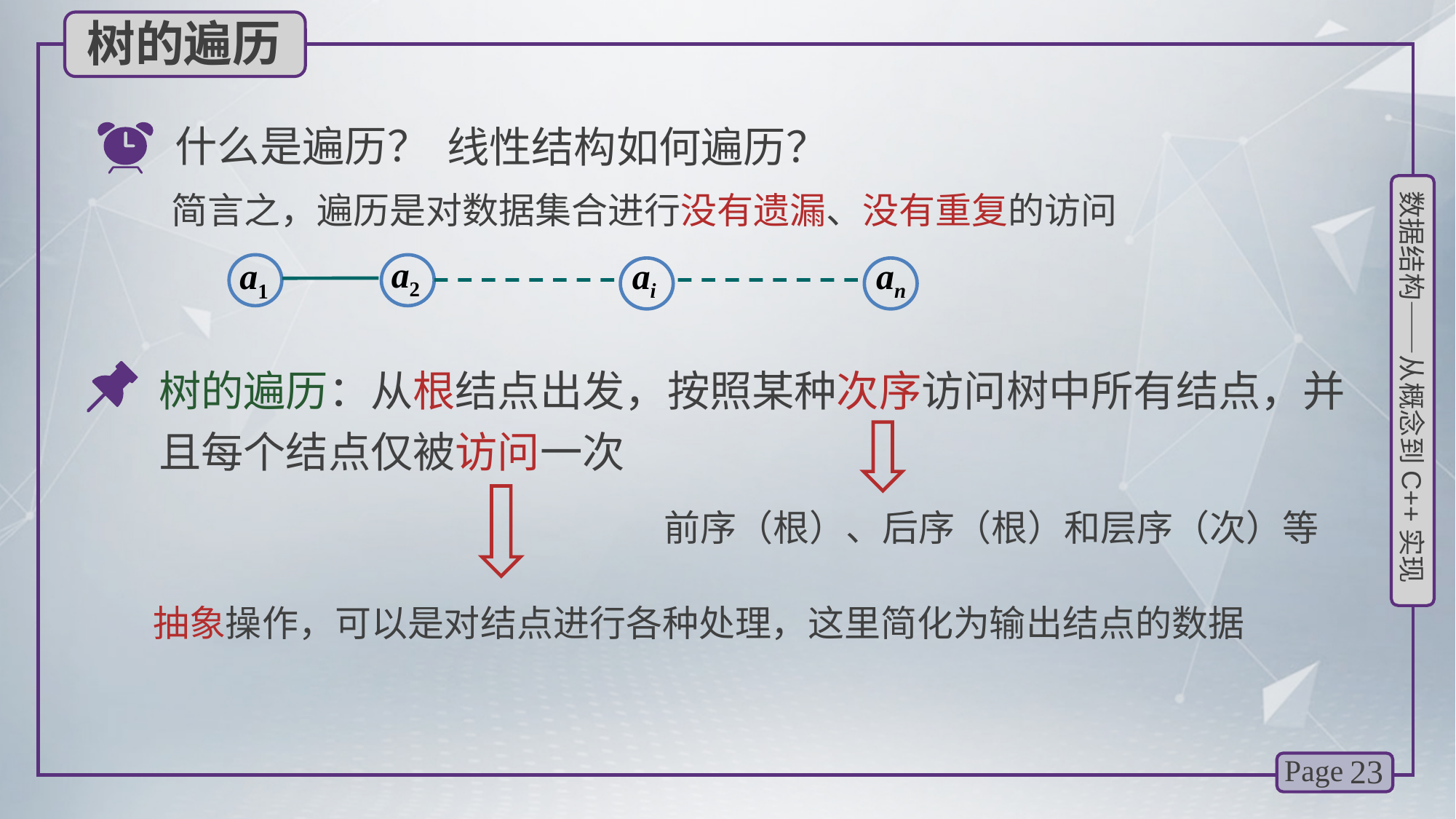

树的遍历

什么是遍历？

线性结构如何遍历？
简言之，遍历是对数据集合进行没有遗漏、没有重复的访问
a2
ai
an
a1

树的遍历：从根结点出发，按照某种次序访问树中所有结点，并且每个结点仅被访问一次

前序（根）、后序（根）和层序（次）等

抽象操作，可以是对结点进行各种处理，这里简化为输出结点的数据